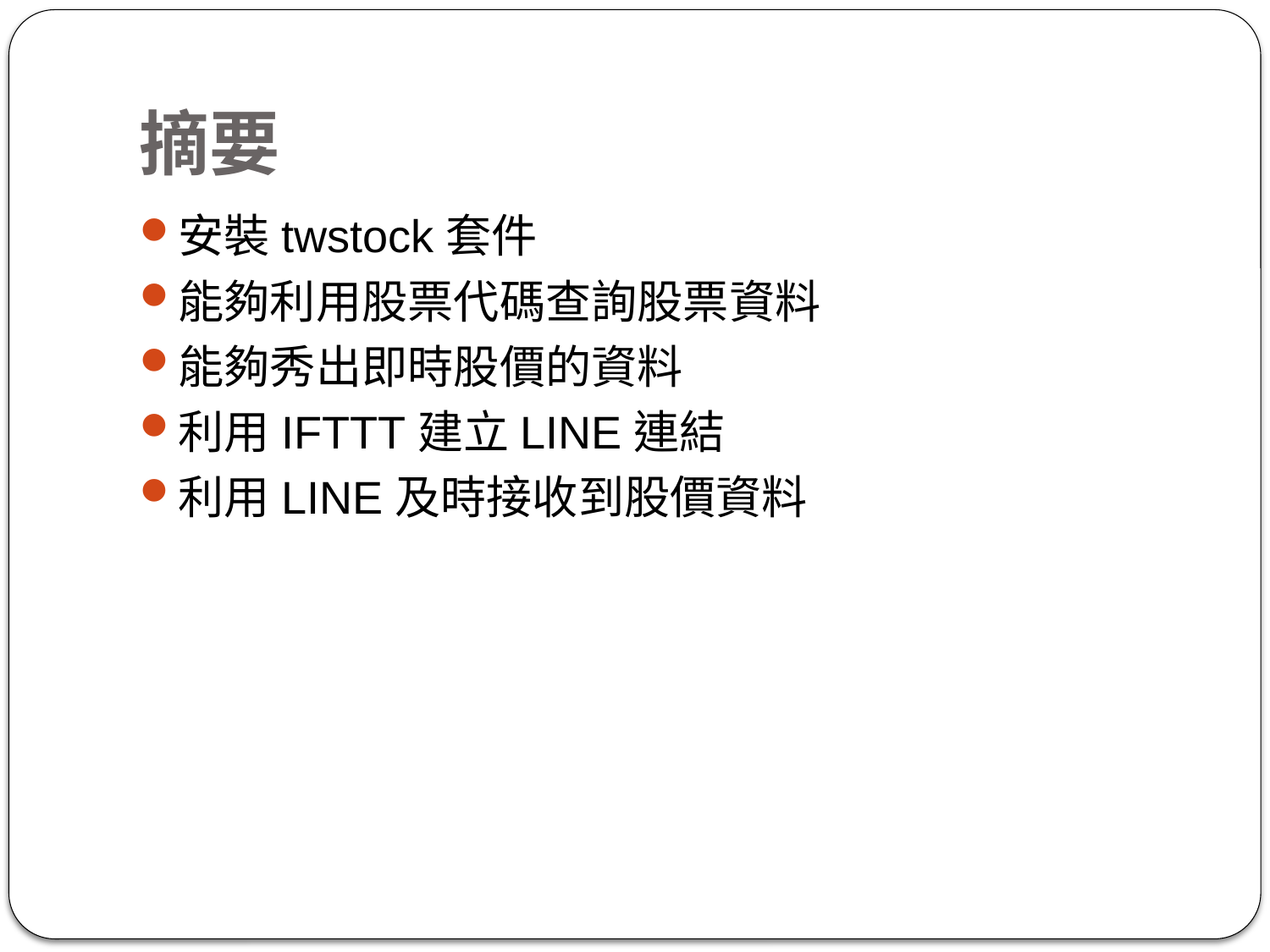

# 摘要
安裝twstock套件
能夠利用股票代碼查詢股票資料
能夠秀出即時股價的資料
利用IFTTT建立LINE連結
利用LINE及時接收到股價資料